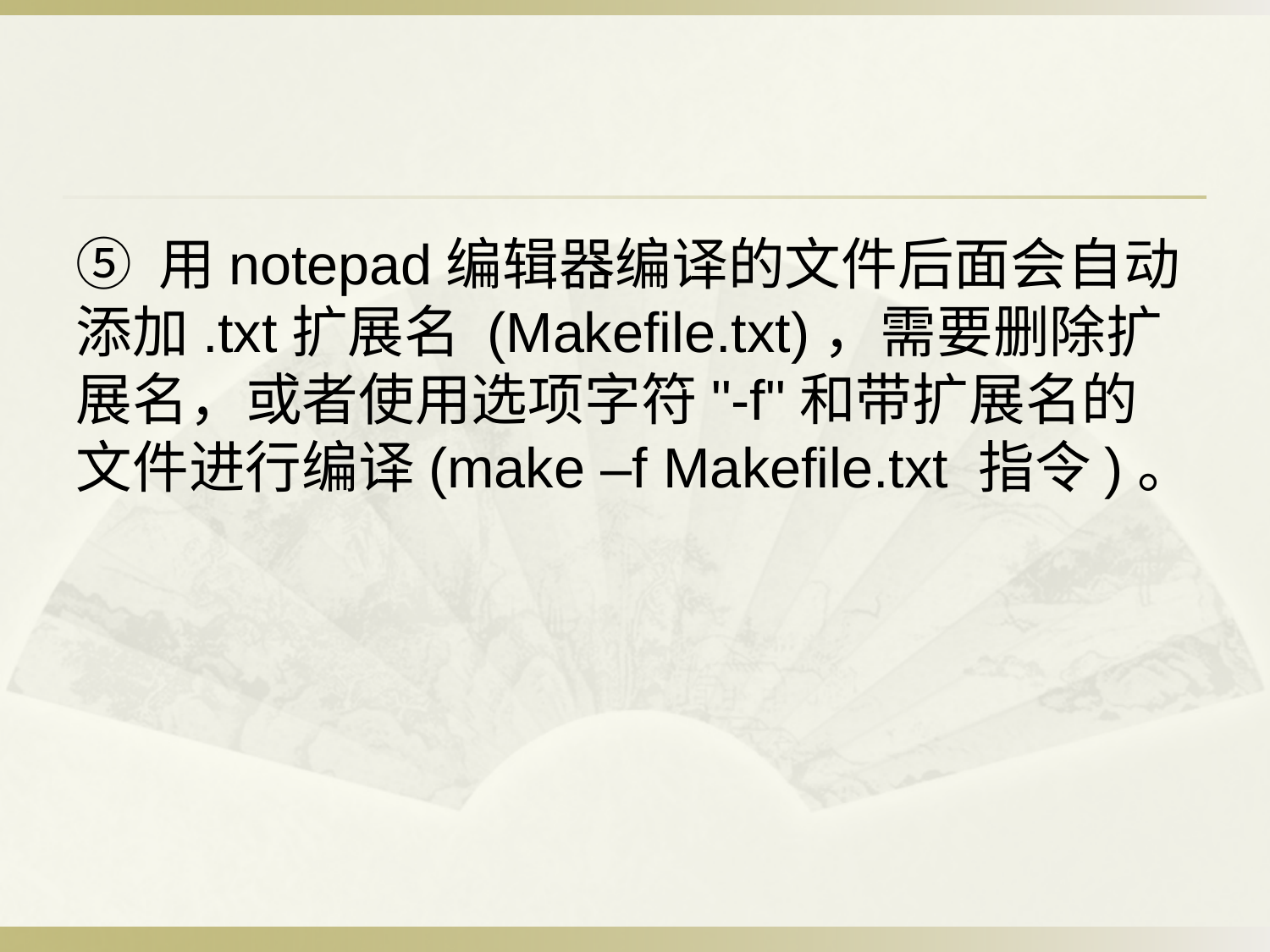

#
⑤ 用notepad编辑器编译的文件后面会自动添加.txt扩展名 (Makefile.txt)，需要删除扩展名，或者使用选项字符"-f"和带扩展名的文件进行编译(make –f Makefile.txt 指令)。